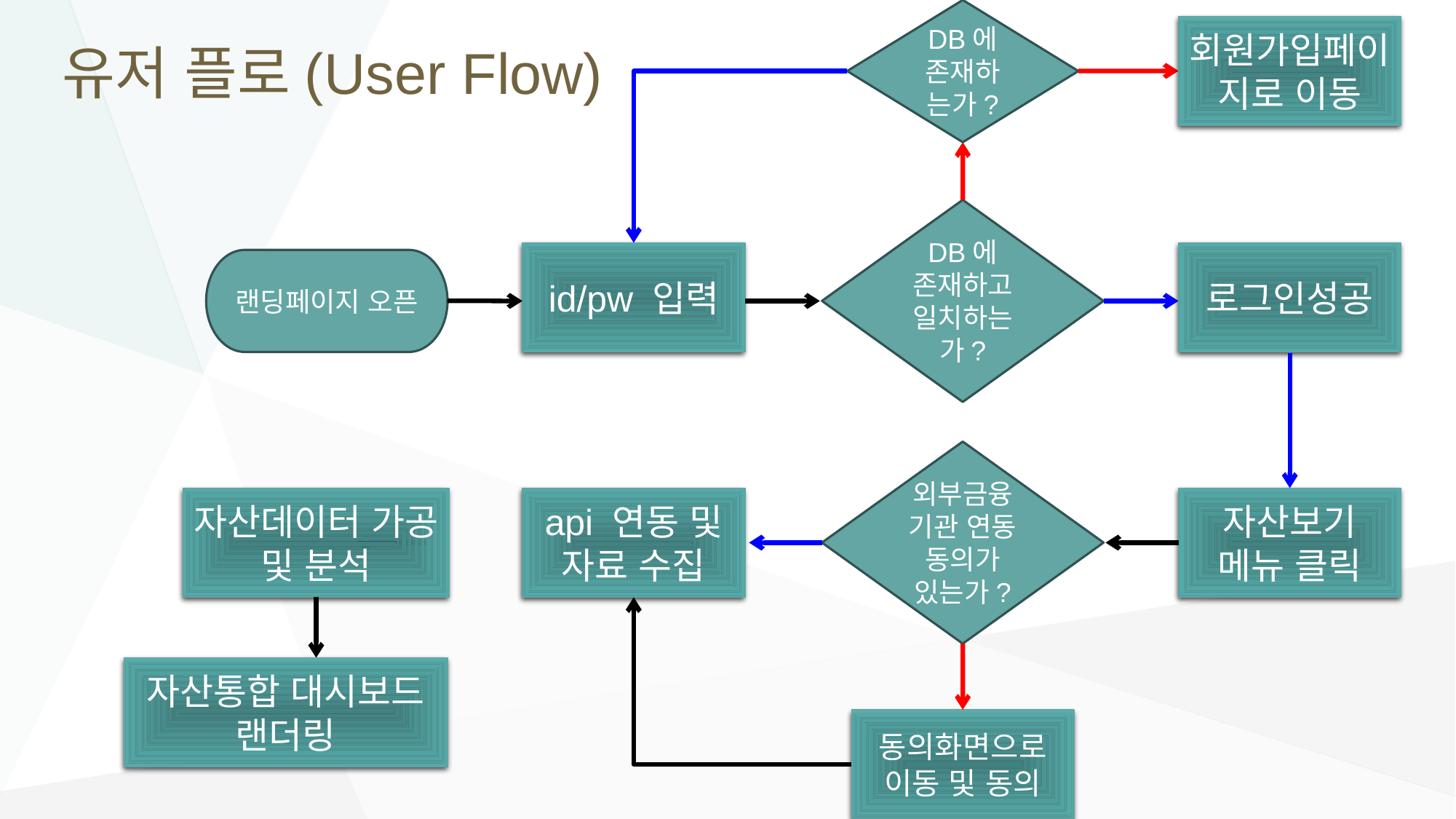

DB에 존재하는가?
# 유저 플로(User Flow)
회원가입페이지로 이동
DB에 존재하고 일치하는가?
id/pw 입력
로그인성공
랜딩페이지 오픈
외부금융기관 연동 동의가 있는가?
자산보기 메뉴 클릭
api 연동 및 자료 수집
자산데이터 가공 및 분석
자산통합 대시보드 랜더링
동의화면으로 이동 및 동의